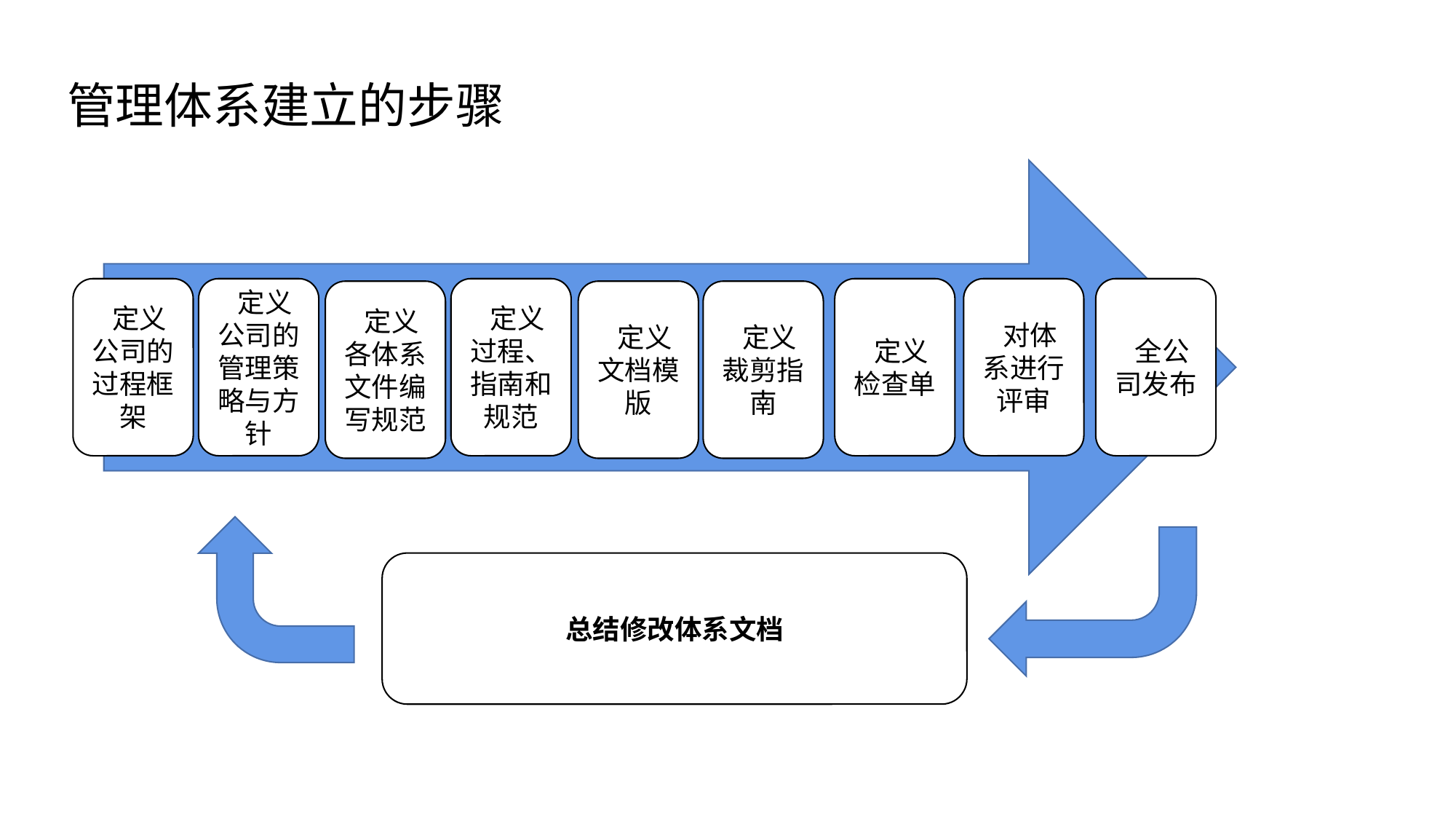

管理体系建立的步骤

 定义公司的过程框架
 定义公司的管理策略与方针
 定义过程、指南和规范
 定义检查单
 对体系进行评审
 全公司发布
 定义各体系文件编写规范
 定义文档模版
 定义裁剪指南

总结修改体系文档